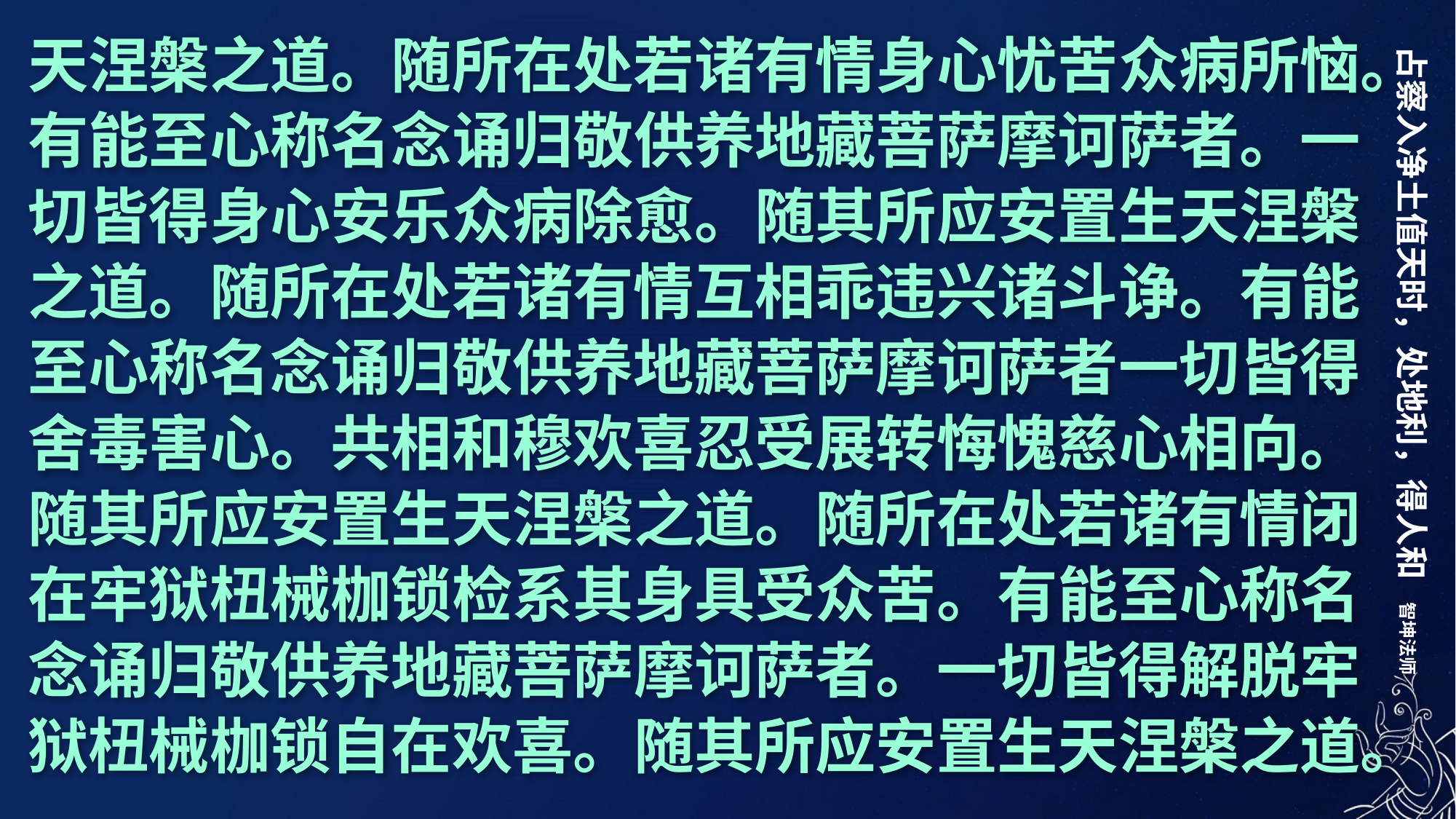

天涅槃之道。随所在处若诸有情身心忧苦众病所恼。有能至心称名念诵归敬供养地藏菩萨摩诃萨者。一切皆得身心安乐众病除愈。随其所应安置生天涅槃之道。随所在处若诸有情互相乖违兴诸斗诤。有能至心称名念诵归敬供养地藏菩萨摩诃萨者一切皆得舍毒害心。共相和穆欢喜忍受展转悔愧慈心相向。随其所应安置生天涅槃之道。随所在处若诸有情闭在牢狱杻械枷锁检系其身具受众苦。有能至心称名念诵归敬供养地藏菩萨摩诃萨者。一切皆得解脱牢狱杻械枷锁自在欢喜。随其所应安置生天涅槃之道。